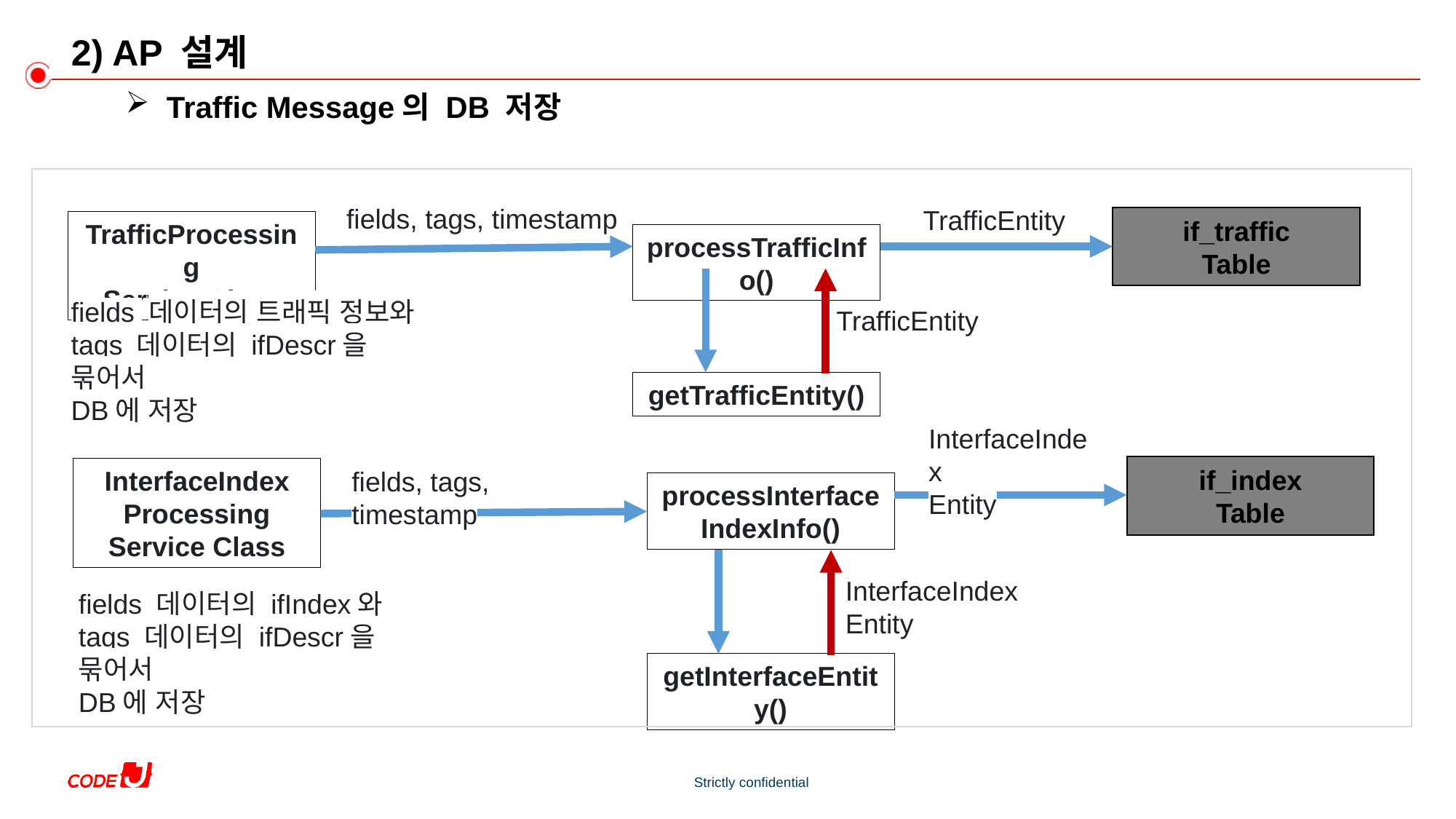

# 2) AP 설계
Traffic Message의 DB 저장

fields, tags, timestamp
TrafficEntity
if_traffic
Table
TrafficProcessing
Service Class
processTrafficInfo()
fields 데이터의 트래픽 정보와
tags 데이터의 ifDescr을 묶어서
DB에 저장
TrafficEntity
getTrafficEntity()
InterfaceIndex
Entity
if_index
Table
InterfaceIndex
Processing
Service Class
fields, tags, timestamp
processInterface
IndexInfo()
InterfaceIndex
Entity
fields 데이터의 ifIndex와
tags 데이터의 ifDescr을 묶어서
DB에 저장
getInterfaceEntity()